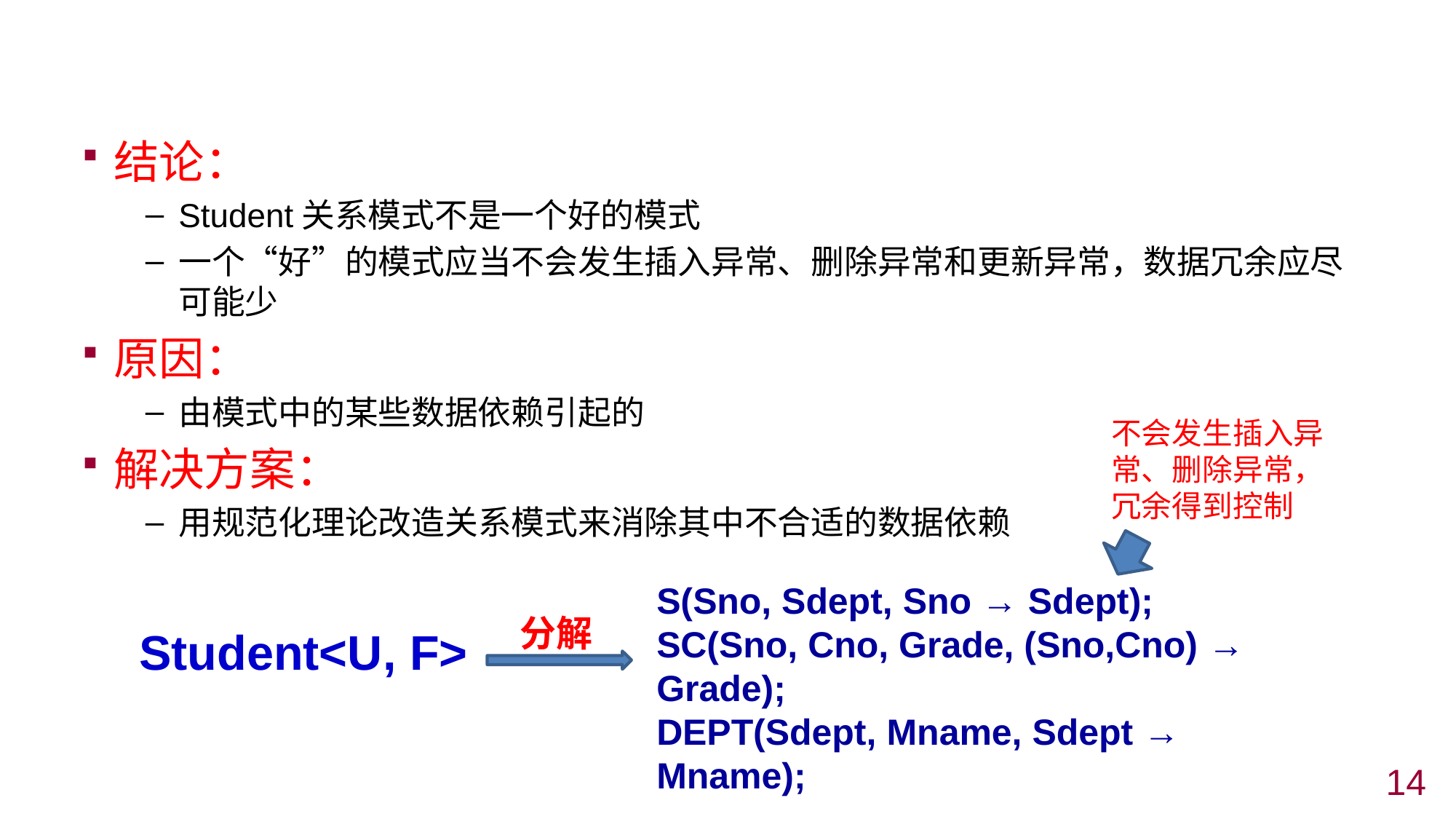

#
结论：
Student关系模式不是一个好的模式
一个“好”的模式应当不会发生插入异常、删除异常和更新异常，数据冗余应尽可能少
原因：
由模式中的某些数据依赖引起的
解决方案：
用规范化理论改造关系模式来消除其中不合适的数据依赖

不会发生插入异常、删除异常，冗余得到控制

S(Sno, Sdept, Sno → Sdept);
SC(Sno, Cno, Grade, (Sno,Cno) → Grade);
DEPT(Sdept, Mname, Sdept → Mname);
分解

Student<U, F>
14